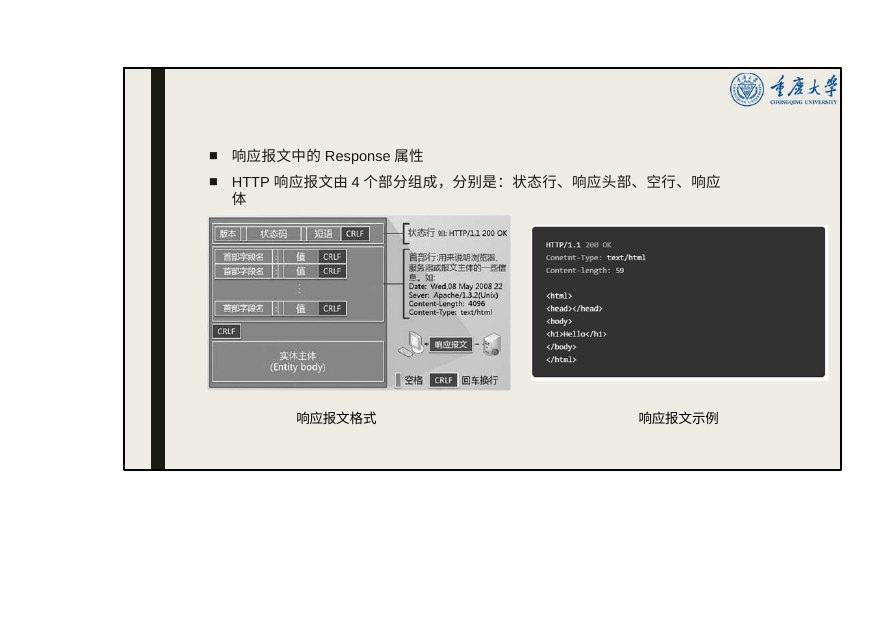

响应报文中的Response属性
HTTP响应报文由4个部分组成，分别是：状态行、响应头部、空行、响应体

响应报文格式
响应报文示例